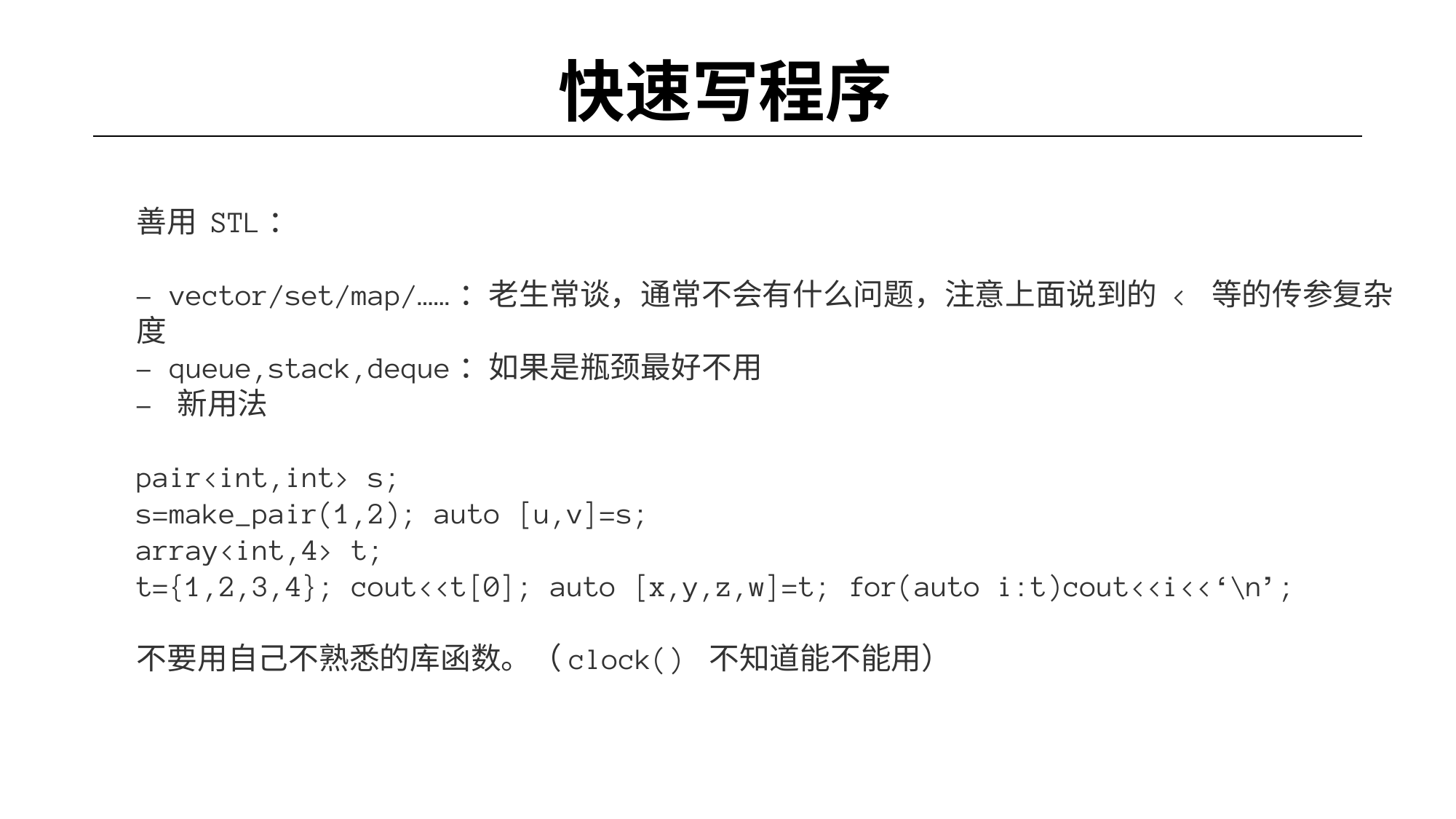

# 快速写程序
善用 STL：

- vector/set/map/……：老生常谈，通常不会有什么问题，注意上面说到的 < 等的传参复杂度
- queue,stack,deque：如果是瓶颈最好不用
- 新用法

pair<int,int> s;
s=make_pair(1,2); auto [u,v]=s;
array<int,4> t;
t={1,2,3,4}; cout<<t[0]; auto [x,y,z,w]=t; for(auto i:t)cout<<i<<‘\n’;

不要用自己不熟悉的库函数。（clock() 不知道能不能用）